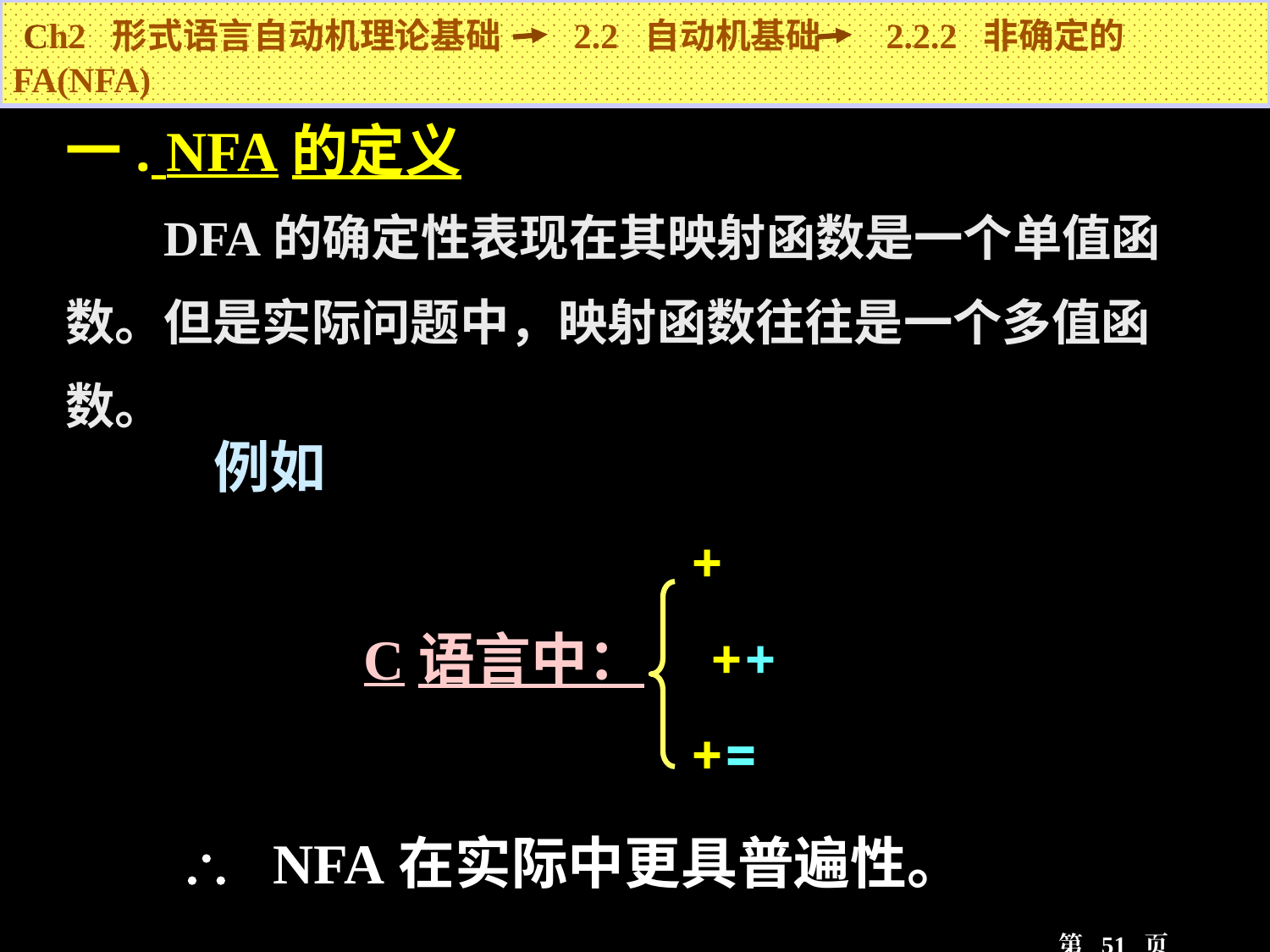

Ch2  形式语言自动机理论基础        2.2  自动机基础       2.2.2  非确定的FA(NFA)

一. NFA的定义
        DFA的确定性表现在其映射函数是一个单值函
数。但是实际问题中，映射函数往往是一个多值函
数。
 例如
                                   +
            C语言中：    ++
                                   +=

 ∴   NFA在实际中更具普遍性。